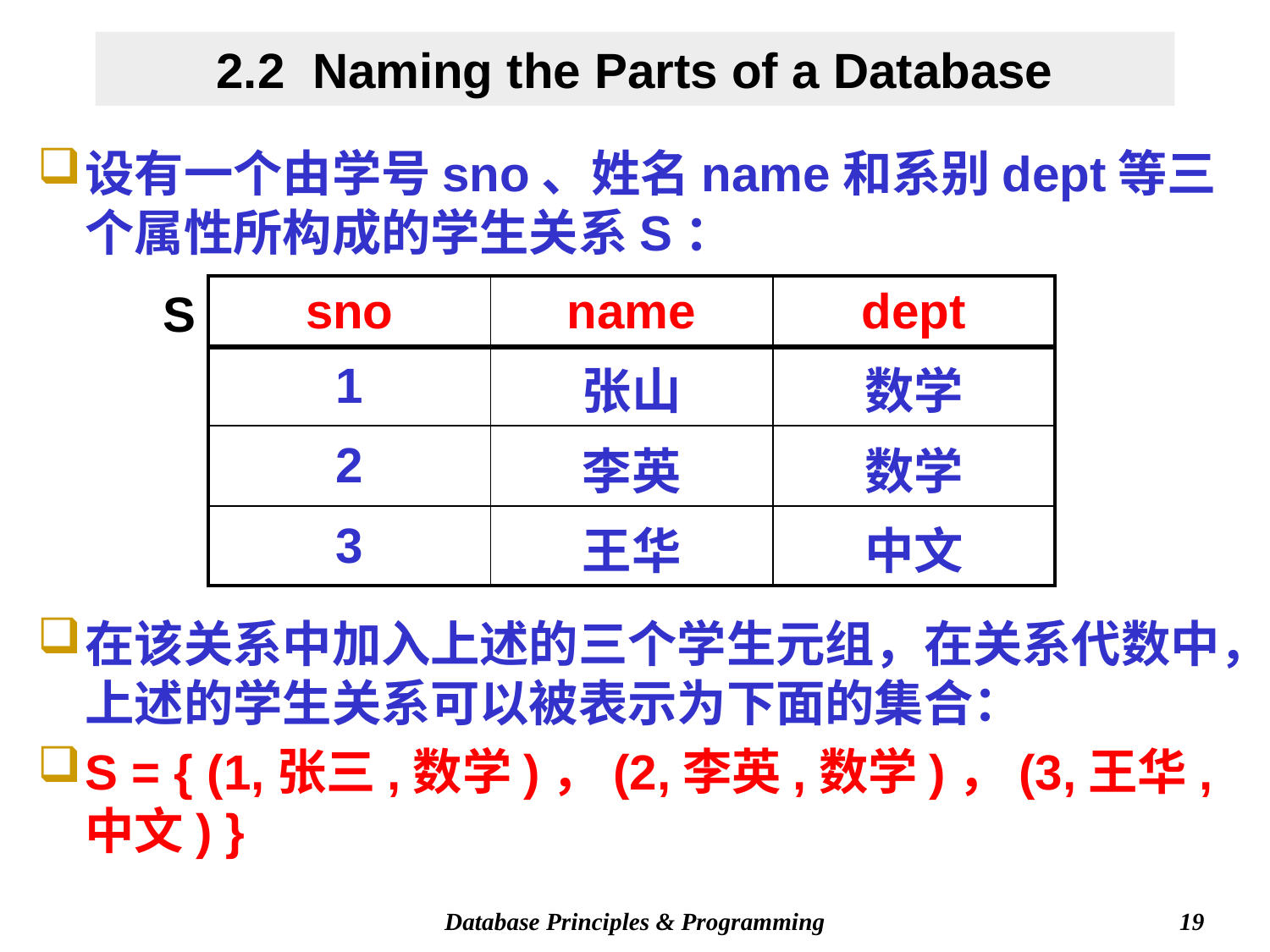

# 2.2  Naming the Parts of a Database
设有一个由学号sno、姓名name和系别dept等三个属性所构成的学生关系S：
S
| sno | name | dept |
| --- | --- | --- |
| 1 | 张山 | 数学 |
| --- | --- | --- |
| 2 | 李英 | 数学 |
| 3 | 王华 | 中文 |
在该关系中加入上述的三个学生元组，在关系代数中，上述的学生关系可以被表示为下面的集合：
S = { (1,张三,数学)，(2,李英,数学)，(3,王华,中文) }

Database Principles & Programming
19